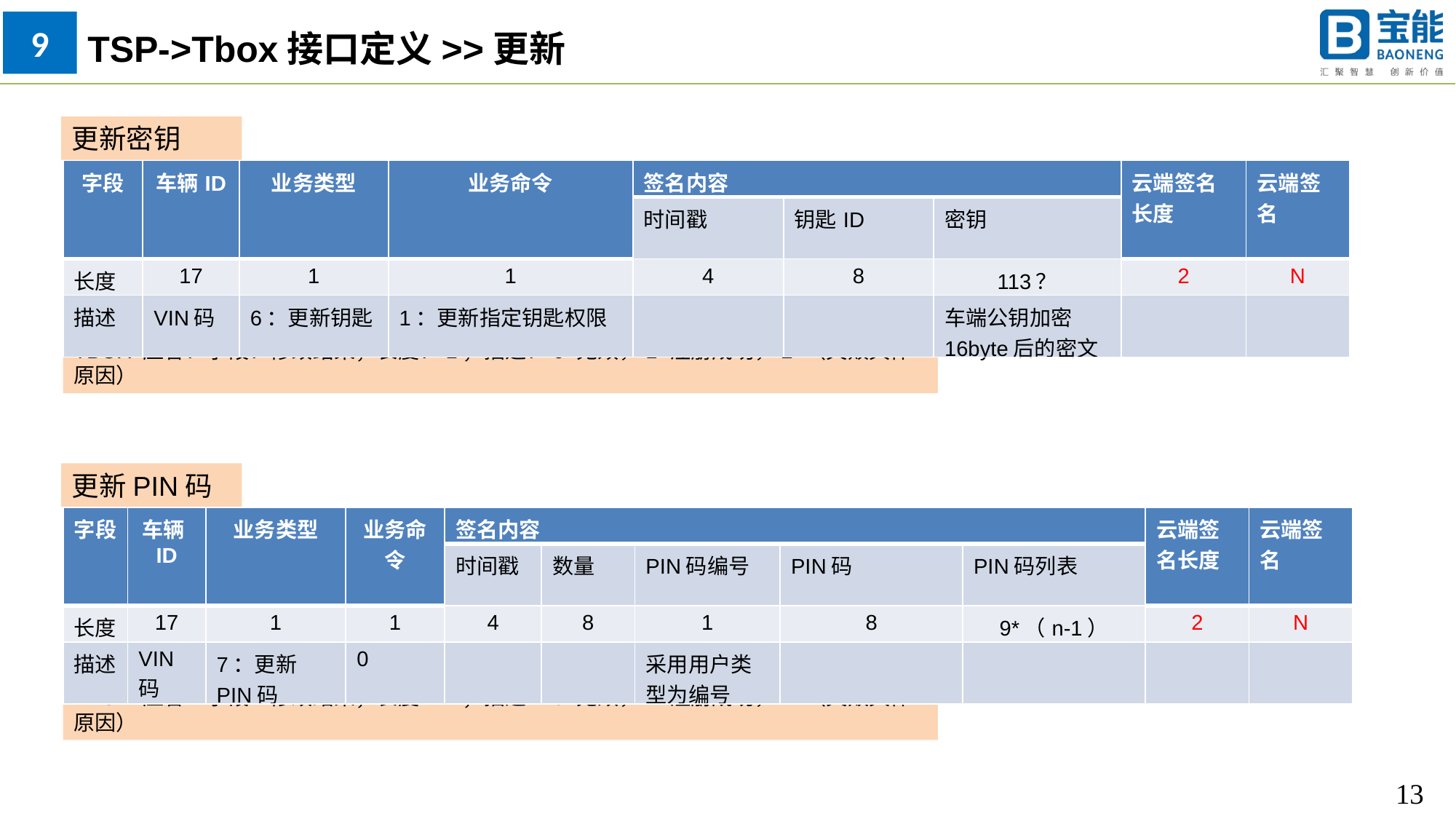

9
TSP->Tbox接口定义>>更新
更新密钥
| 字段 | 车辆ID | 业务类型 | 业务命令 | 签名内容 |  |  | 云端签名长度 | 云端签名 |
| --- | --- | --- | --- | --- | --- | --- | --- | --- |
|  |  |  |  | 时间戳 | 钥匙ID | 密钥 |  |  |
| 长度 | 17 | 1 | 1 | 4 | 8 | 113？ | 2 | N |
| 描述 | VIN码 | 6：更新钥匙 | 1：更新指定钥匙权限 |  |  | 车端公钥加密16byte后的密文 |  |  |
TBOX 应答：字段：修改结果；长度：1；描述：0-无效，1-注册成功，2-（失败具体原因）
更新PIN码
| 字段 | 车辆ID | 业务类型 | 业务命令 | 签名内容 |  |  |  |  | 云端签名长度 | 云端签名 |
| --- | --- | --- | --- | --- | --- | --- | --- | --- | --- | --- |
|  |  |  |  | 时间戳 | 数量 | PIN码编号 | PIN码 | PIN码列表 |  |  |
| 长度 | 17 | 1 | 1 | 4 | 8 | 1 | 8 | 9\*（n-1） | 2 | N |
| 描述 | VIN码 | 7：更新PIN码 | 0 |  |  | 采用用户类型为编号 |  |  |  |  |
TBOX 应答：字段：修改结果；长度：1；描述：0-无效，1-注册成功，2-（失败具体原因）